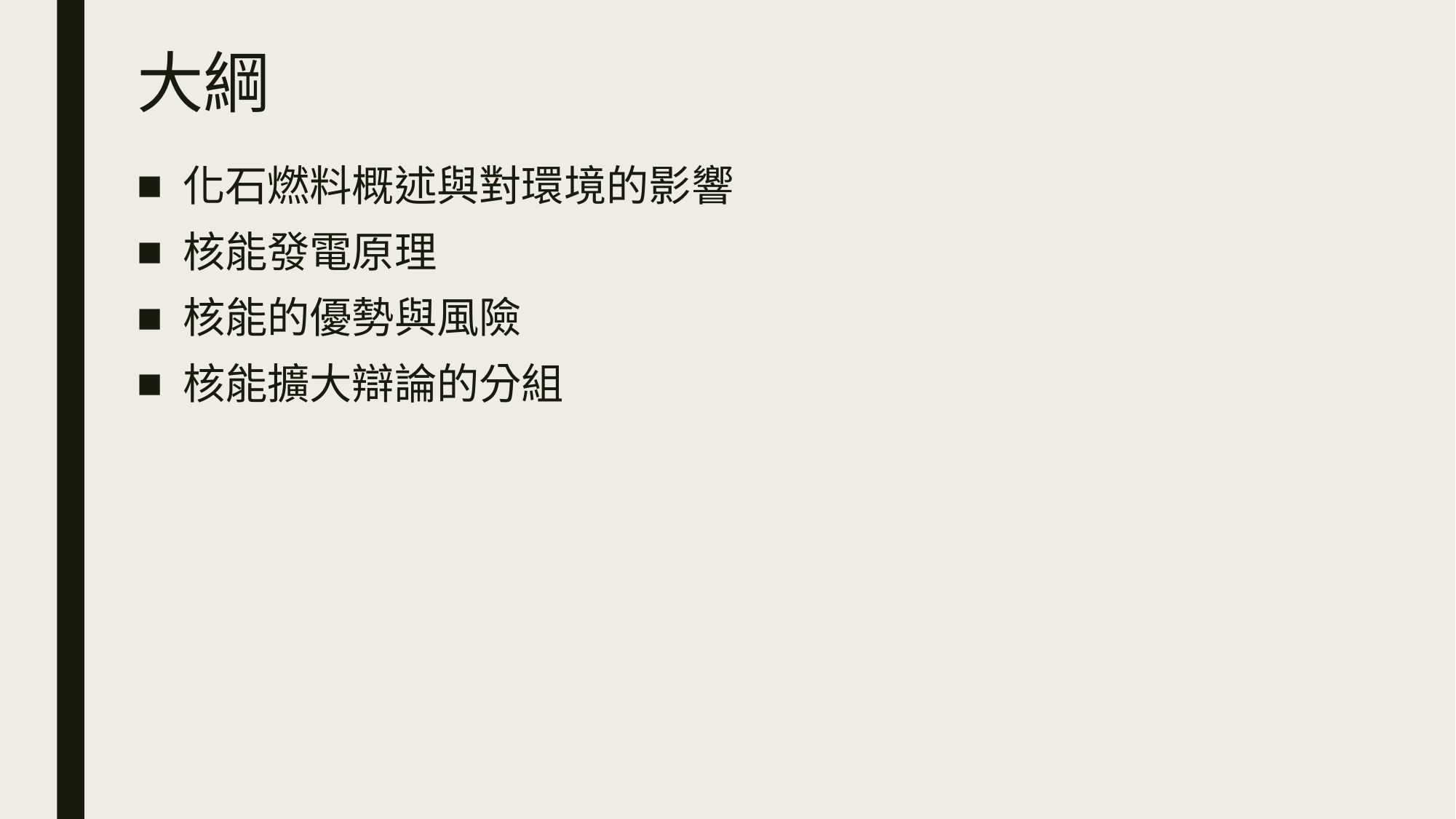

# 大綱
化石燃料概述與對環境的影響
核能發電原理
核能的優勢與風險
核能擴大辯論的分組